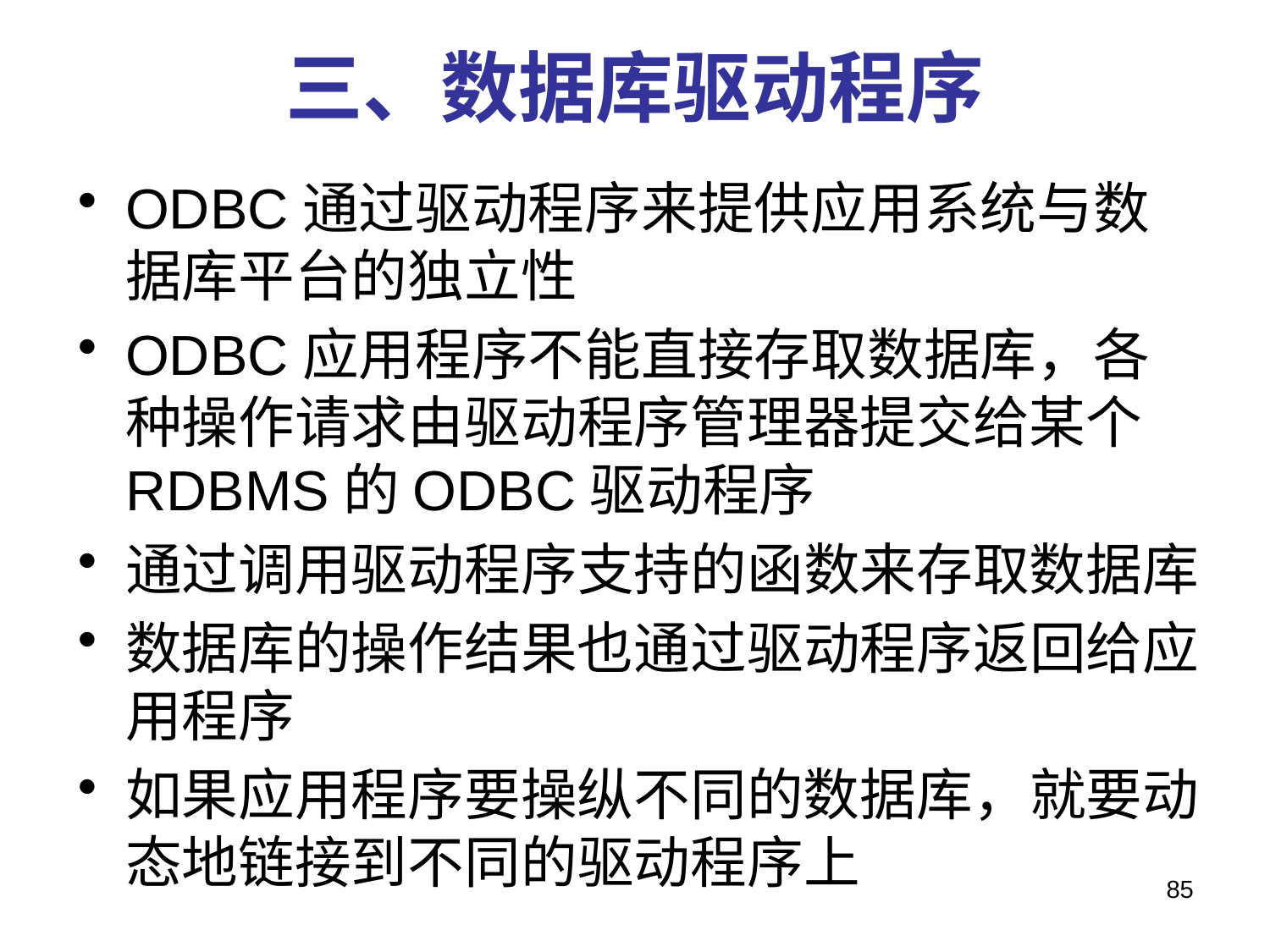

# 三、数据库驱动程序
ODBC通过驱动程序来提供应用系统与数据库平台的独立性
ODBC应用程序不能直接存取数据库，各种操作请求由驱动程序管理器提交给某个RDBMS的ODBC驱动程序
通过调用驱动程序支持的函数来存取数据库
数据库的操作结果也通过驱动程序返回给应用程序
如果应用程序要操纵不同的数据库，就要动态地链接到不同的驱动程序上
85